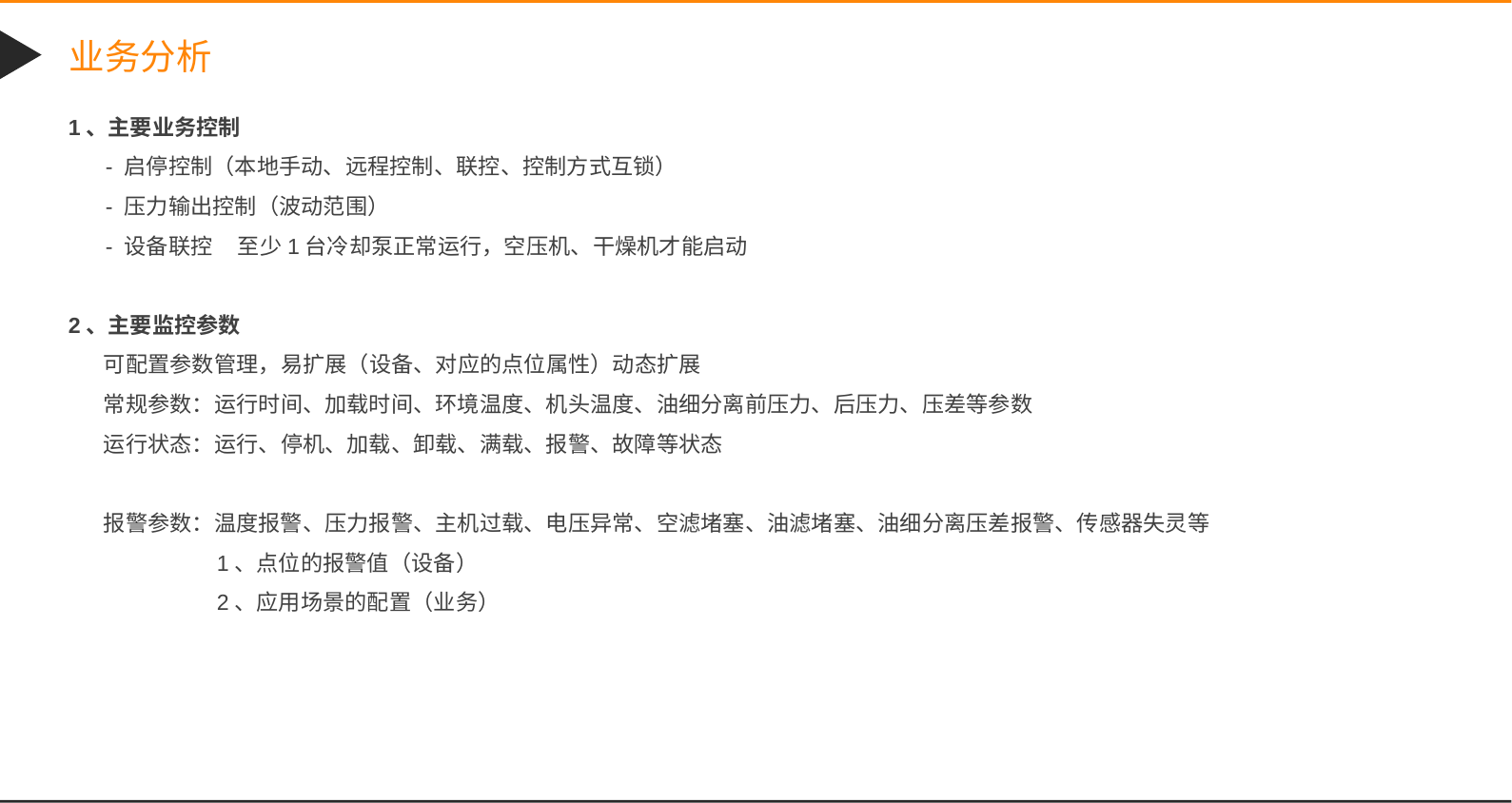

业务分析
1、主要业务控制
      - 启停控制（本地手动、远程控制、联控、控制方式互锁）
      - 压力输出控制（波动范围）
      - 设备联控     至少1台冷却泵正常运行，空压机、干燥机才能启动

2、主要监控参数
      可配置参数管理，易扩展（设备、对应的点位属性）动态扩展
      常规参数：运行时间、加载时间、环境温度、机头温度、油细分离前压力、后压力、压差等参数
      运行状态：运行、停机、加载、卸载、满载、报警、故障等状态

      报警参数：温度报警、压力报警、主机过载、电压异常、空滤堵塞、油滤堵塞、油细分离压差报警、传感器失灵等
                        1、点位的报警值（设备）
                        2、应用场景的配置（业务）